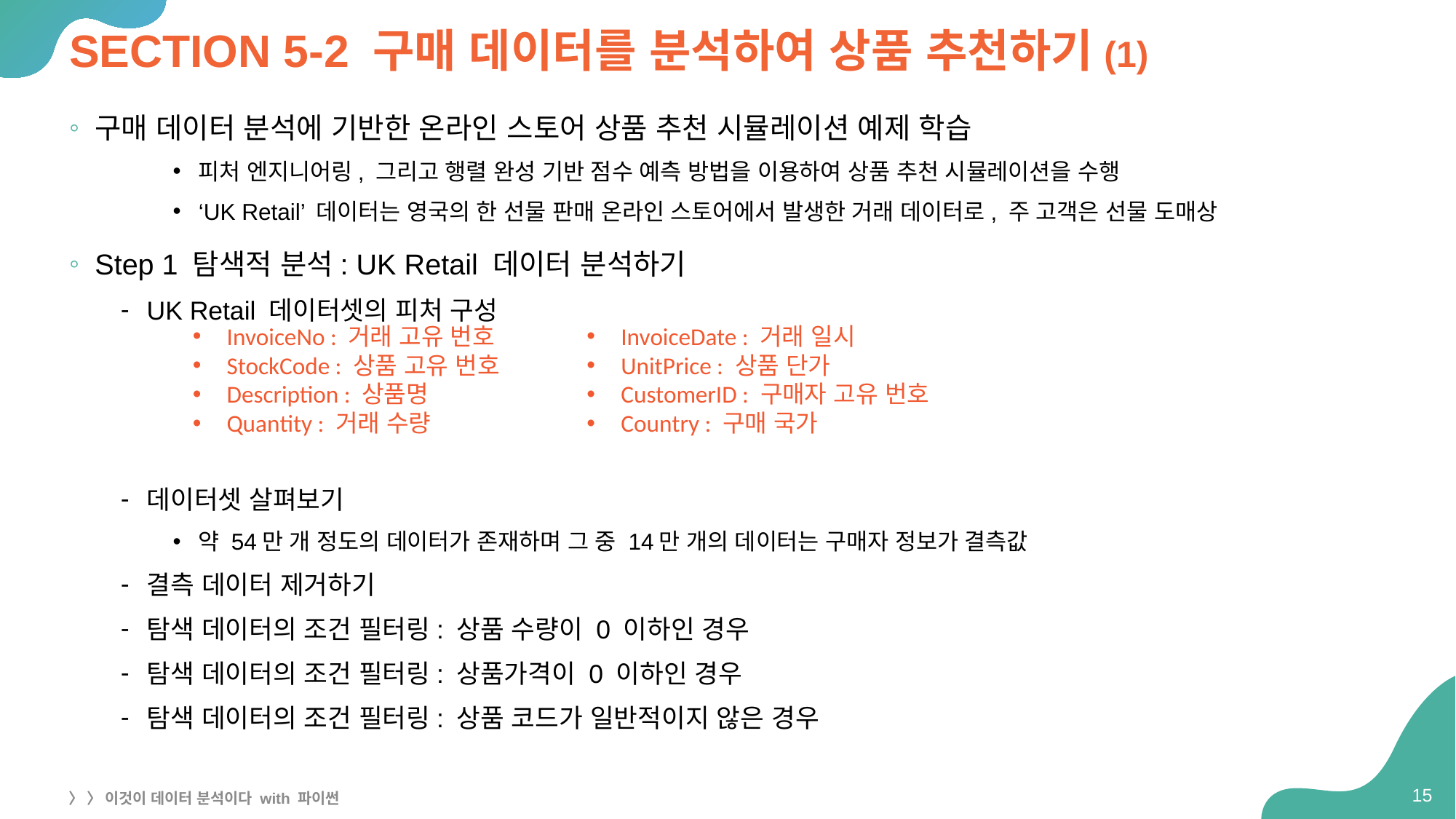

# SECTION 5-2 구매 데이터를 분석하여 상품 추천하기(1)
구매 데이터 분석에 기반한 온라인 스토어 상품 추천 시뮬레이션 예제 학습
피처 엔지니어링, 그리고 행렬 완성 기반 점수 예측 방법을 이용하여 상품 추천 시뮬레이션을 수행
‘UK Retail’ 데이터는 영국의 한 선물 판매 온라인 스토어에서 발생한 거래 데이터로, 주 고객은 선물 도매상
Step 1 탐색적 분석: UK Retail 데이터 분석하기
UK Retail 데이터셋의 피처 구성

데이터셋 살펴보기
약 54만 개 정도의 데이터가 존재하며 그 중 14만 개의 데이터는 구매자 정보가 결측값
결측 데이터 제거하기
탐색 데이터의 조건 필터링: 상품 수량이 0 이하인 경우
탐색 데이터의 조건 필터링: 상품가격이 0 이하인 경우
탐색 데이터의 조건 필터링: 상품 코드가 일반적이지 않은 경우
InvoiceNo : 거래 고유 번호
StockCode : 상품 고유 번호
Description : 상품명
Quantity : 거래 수량
InvoiceDate : 거래 일시
UnitPrice : 상품 단가
CustomerID : 구매자 고유 번호
Country : 구매 국가
15
〉 〉 이것이 데이터 분석이다 with 파이썬